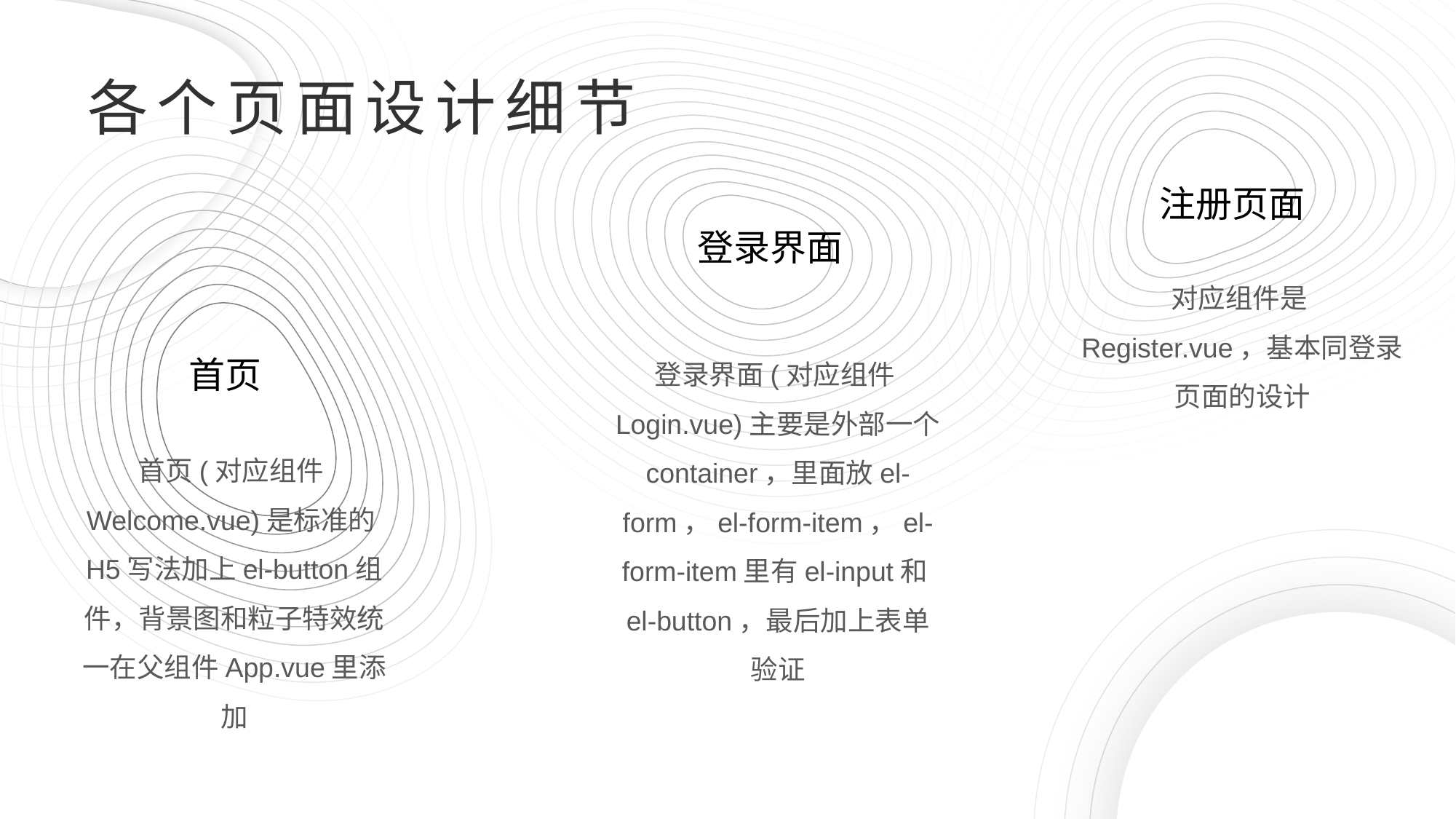

各个页面设计细节

注册页面
登录界面
对应组件是Register.vue，基本同登录页面的设计
登录界面(对应组件Login.vue)主要是外部一个container，里面放el-form，el-form-item，el-form-item里有el-input和el-button，最后加上表单验证
首页
首页(对应组件Welcome.vue)是标准的H5写法加上el-button组件，背景图和粒子特效统一在父组件App.vue里添加